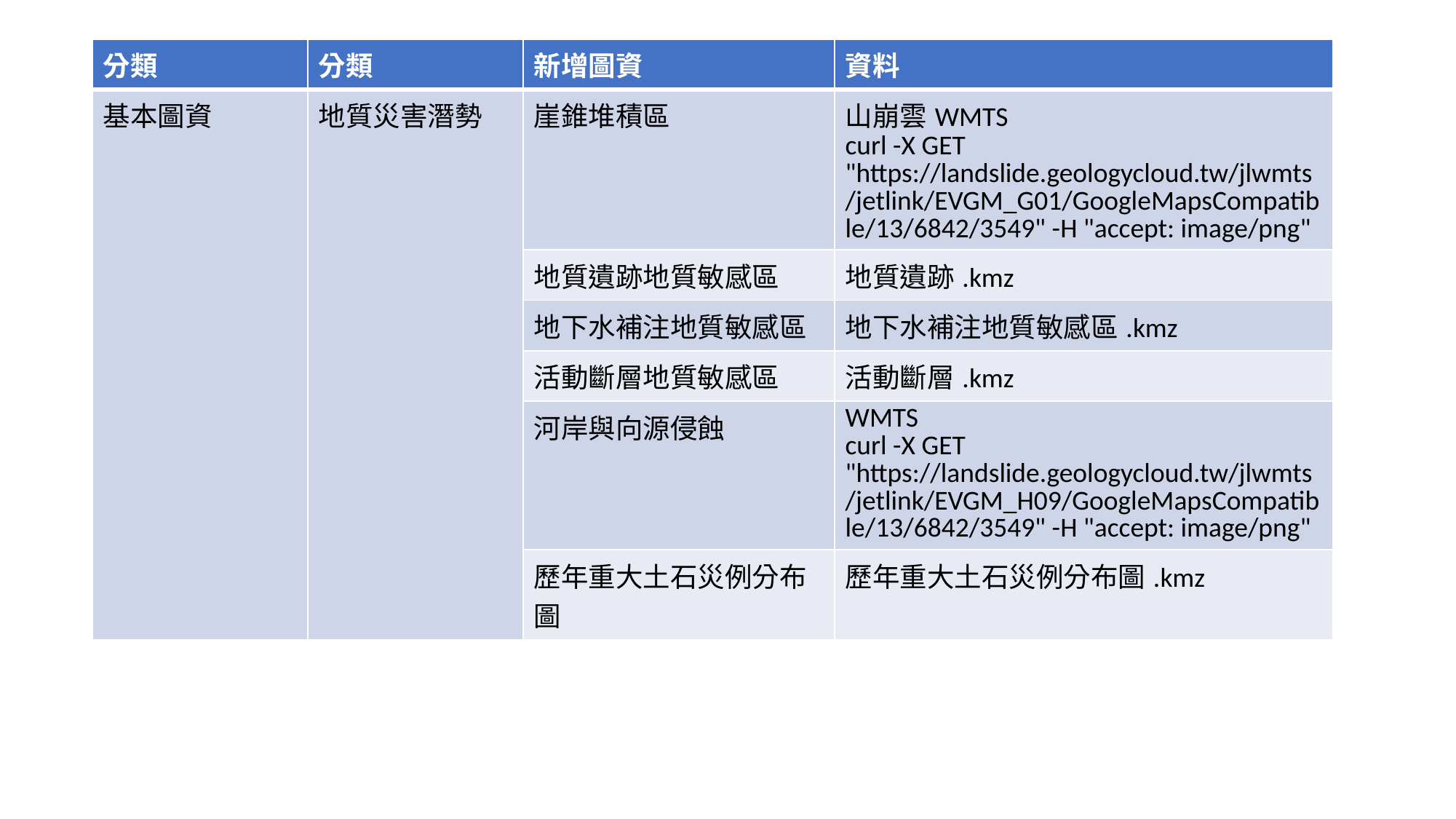

| 分類 | 分類 | 新增圖資 | 資料 |
| --- | --- | --- | --- |
| 基本圖資 | 地質災害潛勢 | 崖錐堆積區 | 山崩雲WMTS curl -X GET "https://landslide.geologycloud.tw/jlwmts/jetlink/EVGM\_G01/GoogleMapsCompatible/13/6842/3549" -H "accept: image/png" |
|  |  | 地質遺跡地質敏感區 | 地質遺跡.kmz |
|  |  | 地下水補注地質敏感區 | 地下水補注地質敏感區.kmz |
|  |  | 活動斷層地質敏感區 | 活動斷層.kmz |
|  |  | 河岸與向源侵蝕 | WMTS curl -X GET "https://landslide.geologycloud.tw/jlwmts/jetlink/EVGM\_H09/GoogleMapsCompatible/13/6842/3549" -H "accept: image/png" |
|  |  | 歷年重大土石災例分布圖 | 歷年重大土石災例分布圖.kmz |